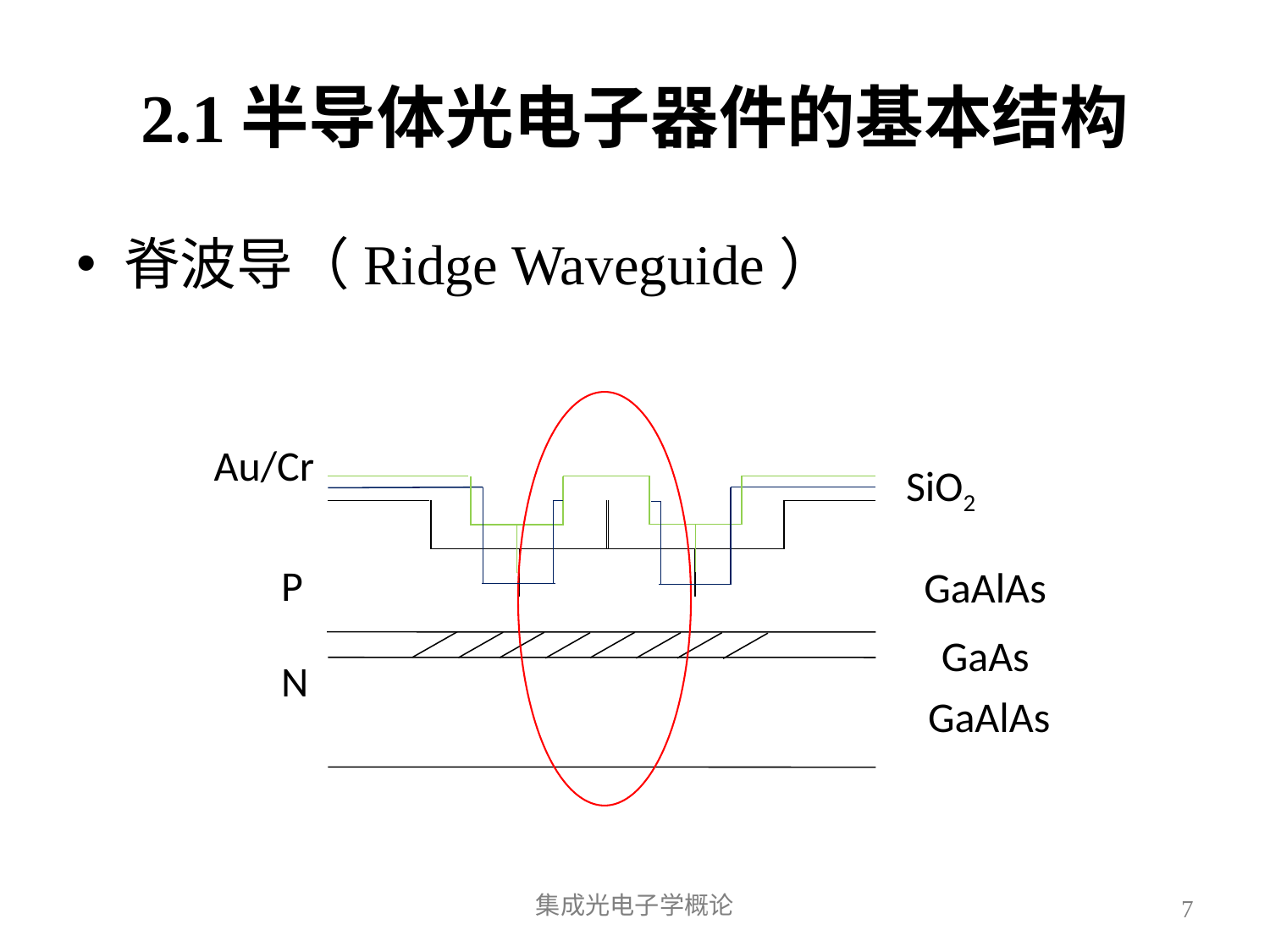

Au/Cr
 SiO2
 P
 GaAlAs
 GaAs
 N
 GaAlAs
# 2.1半导体光电子器件的基本结构
脊波导（Ridge Waveguide）
集成光电子学概论
7